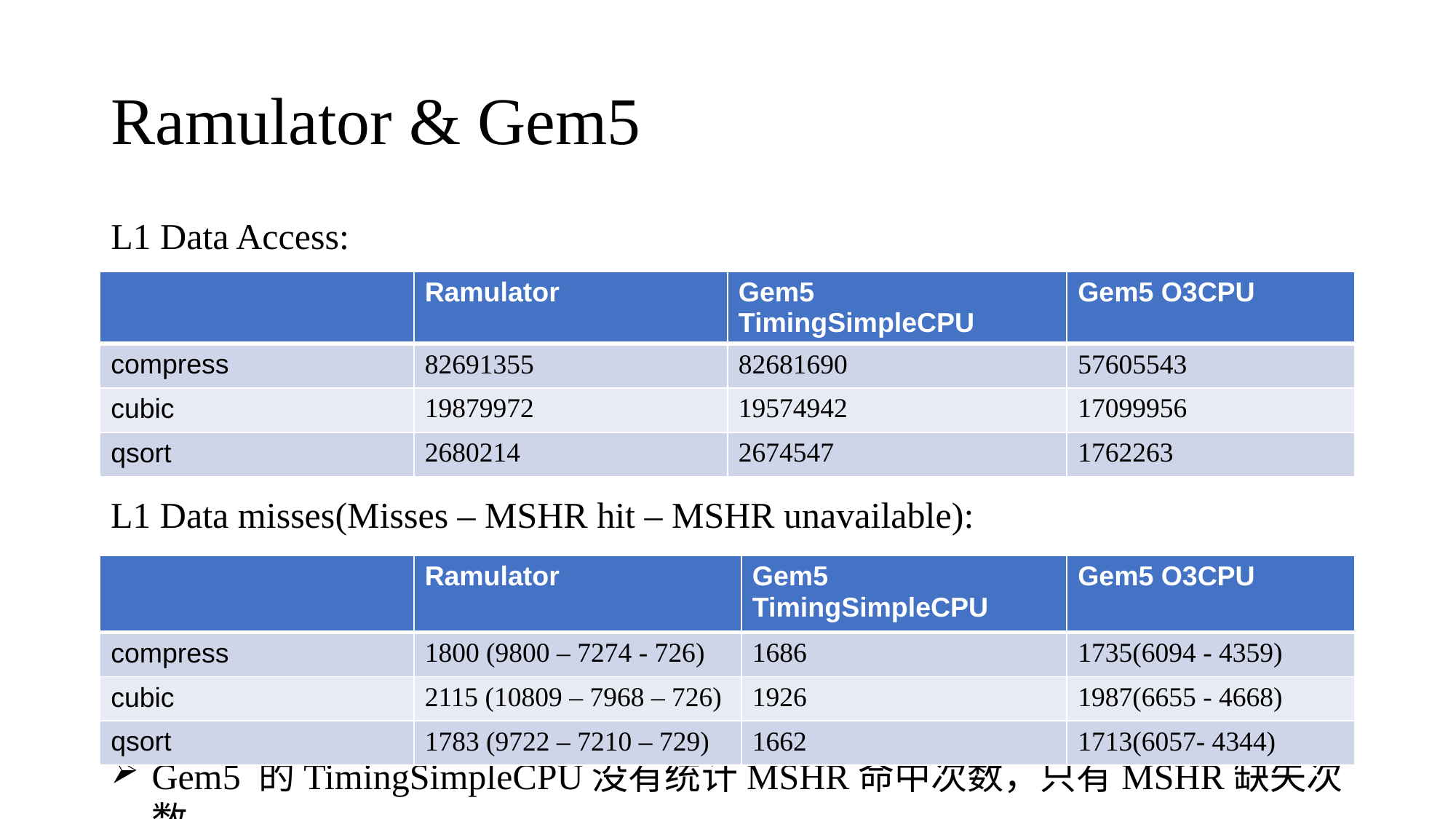

# Ramulator & Gem5
L1 Data Access:
|  | Ramulator | Gem5 TimingSimpleCPU | Gem5 O3CPU |
| --- | --- | --- | --- |
| compress | 82691355 | 82681690 | 57605543 |
| cubic | 19879972 | 19574942 | 17099956 |
| qsort | 2680214 | 2674547 | 1762263 |
L1 Data misses(Misses – MSHR hit – MSHR unavailable):
|  | Ramulator | Gem5 TimingSimpleCPU | Gem5 O3CPU |
| --- | --- | --- | --- |
| compress | 1800 (9800 – 7274 - 726) | 1686 | 1735(6094 - 4359) |
| cubic | 2115 (10809 – 7968 – 726) | 1926 | 1987(6655 - 4668) |
| qsort | 1783 (9722 – 7210 – 729) | 1662 | 1713(6057- 4344) |
Gem5 的TimingSimpleCPU没有统计MSHR命中次数，只有MSHR缺失次数。